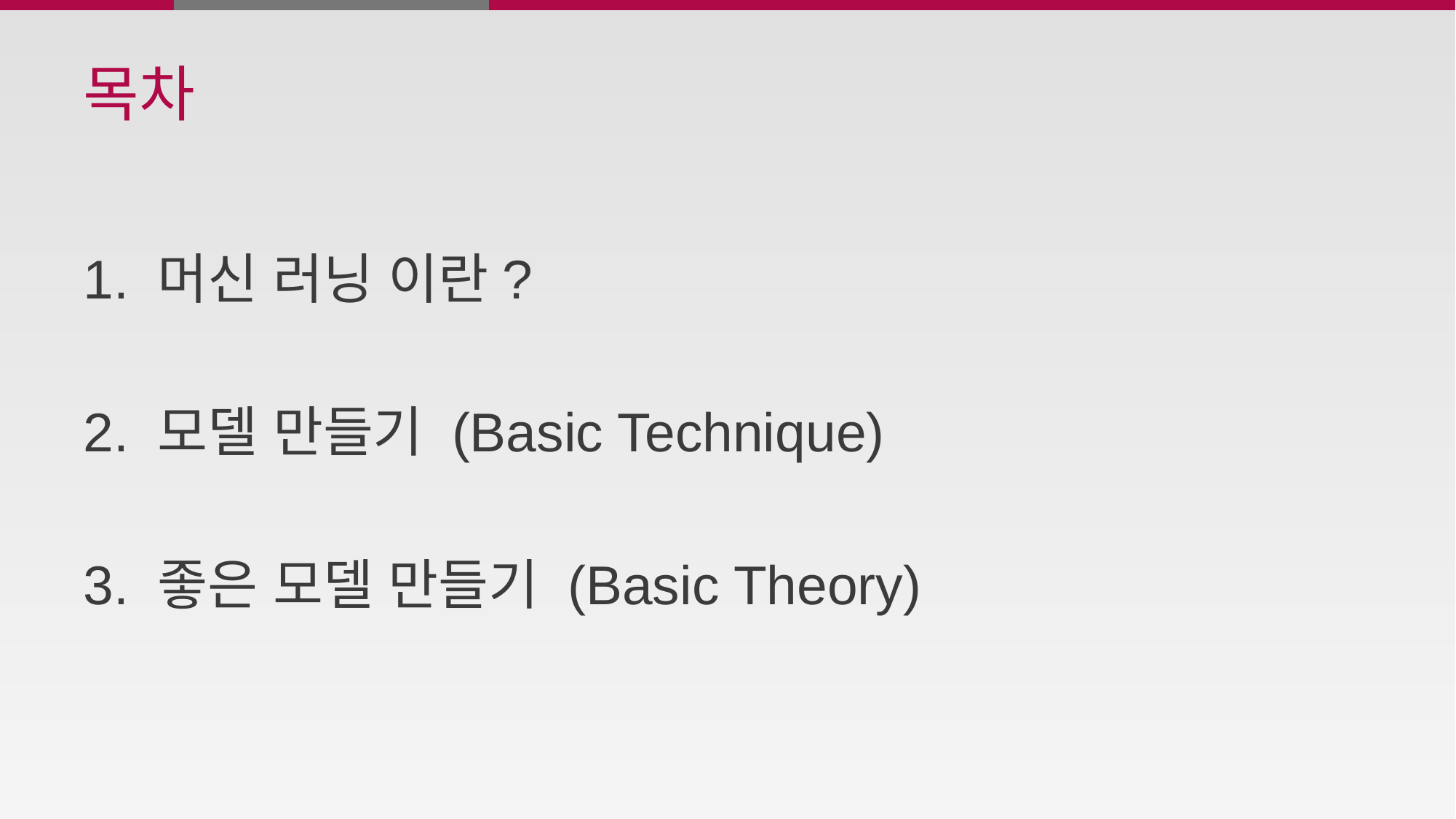

# 목차

1. 머신 러닝 이란?

2. 모델 만들기 (Basic Technique)

3. 좋은 모델 만들기 (Basic Theory)